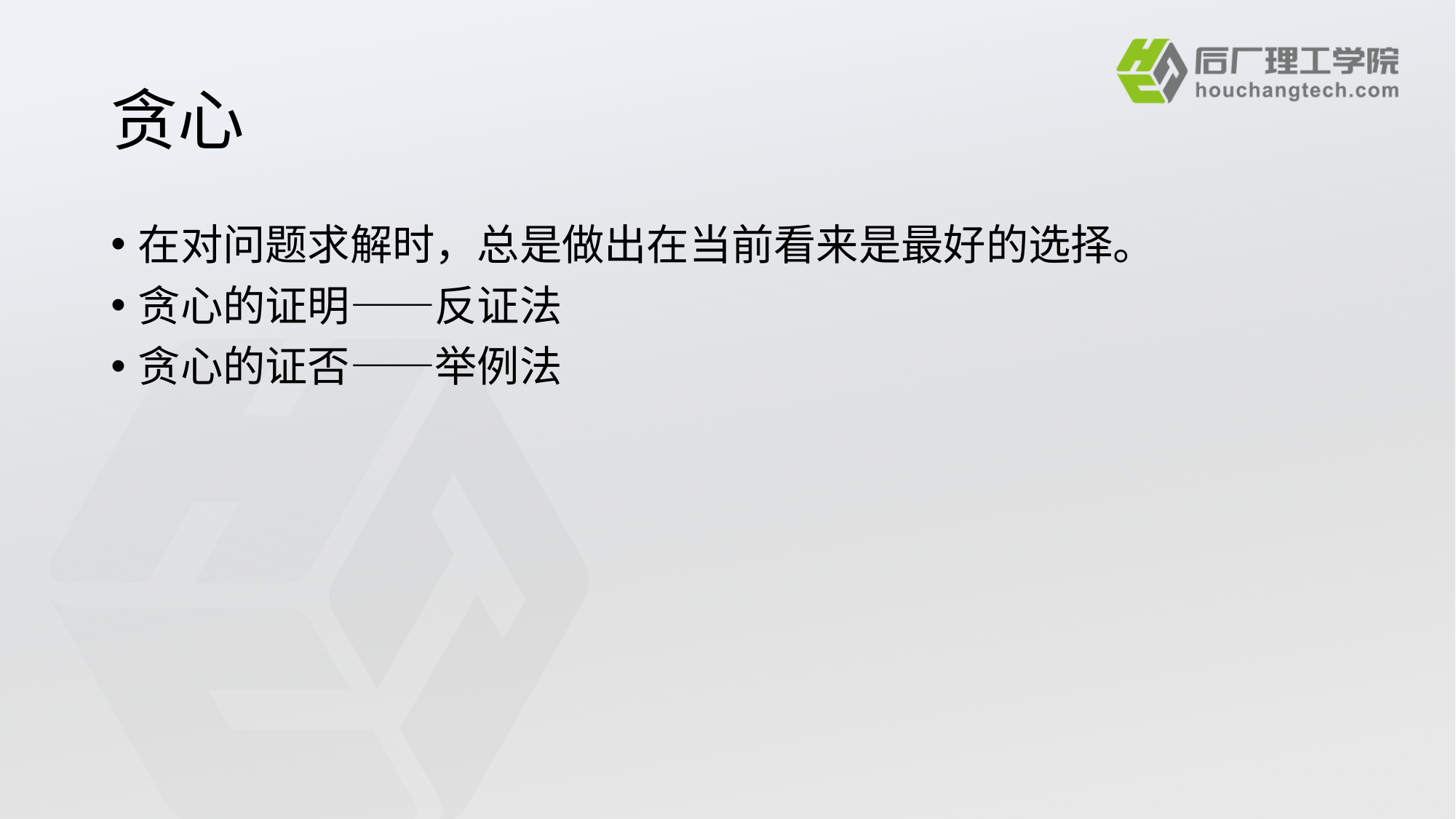

# 贪心
在对问题求解时，总是做出在当前看来是最好的选择。
贪心的证明——反证法
贪心的证否——举例法